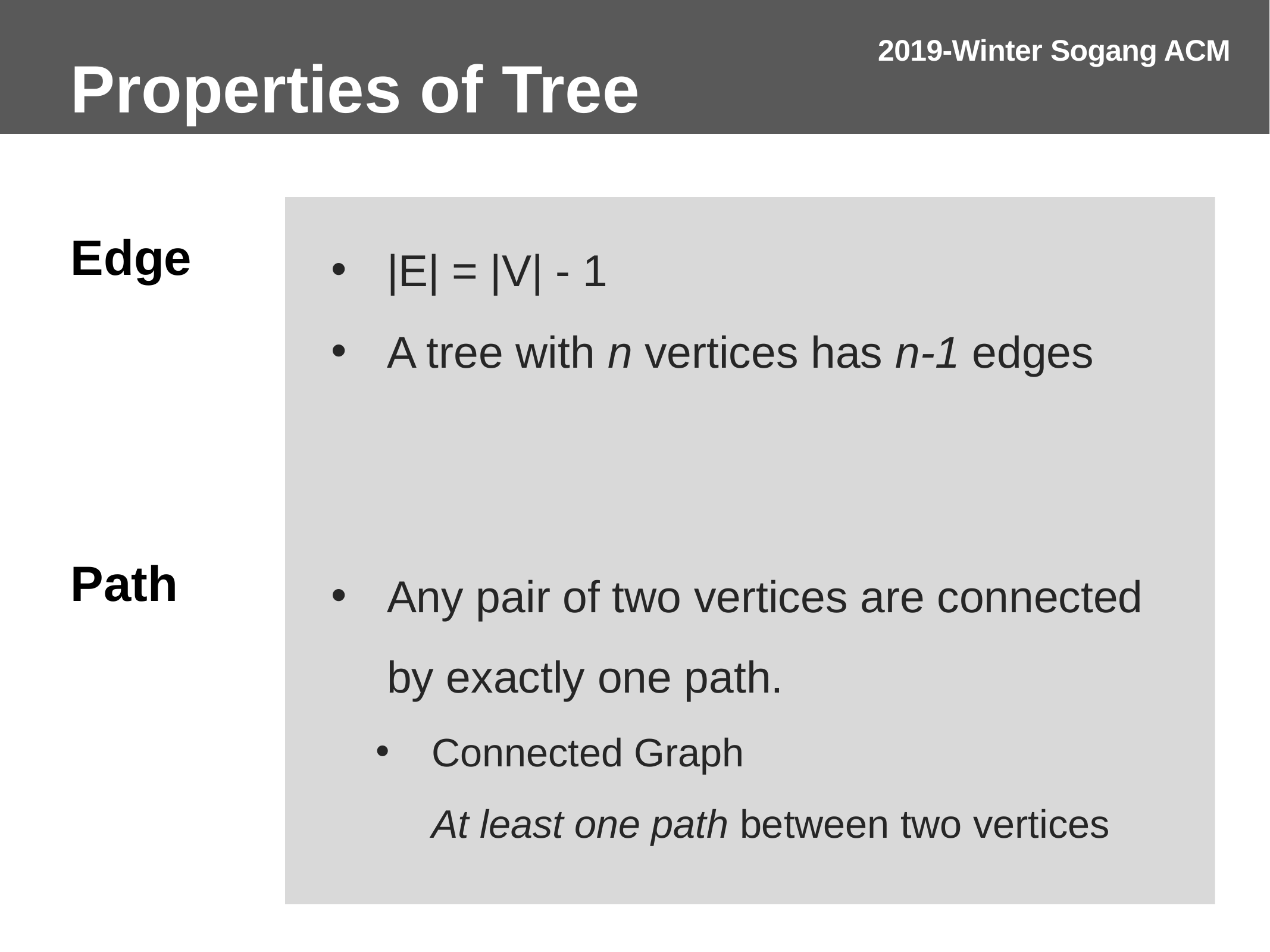

Properties of Tree
|E| = |V| - 1
A tree with n vertices has n-1 edges

Any pair of two vertices are connected by exactly one path.
Connected Graph
At least one path between two vertices
# Edge
무덤의 역사
Path